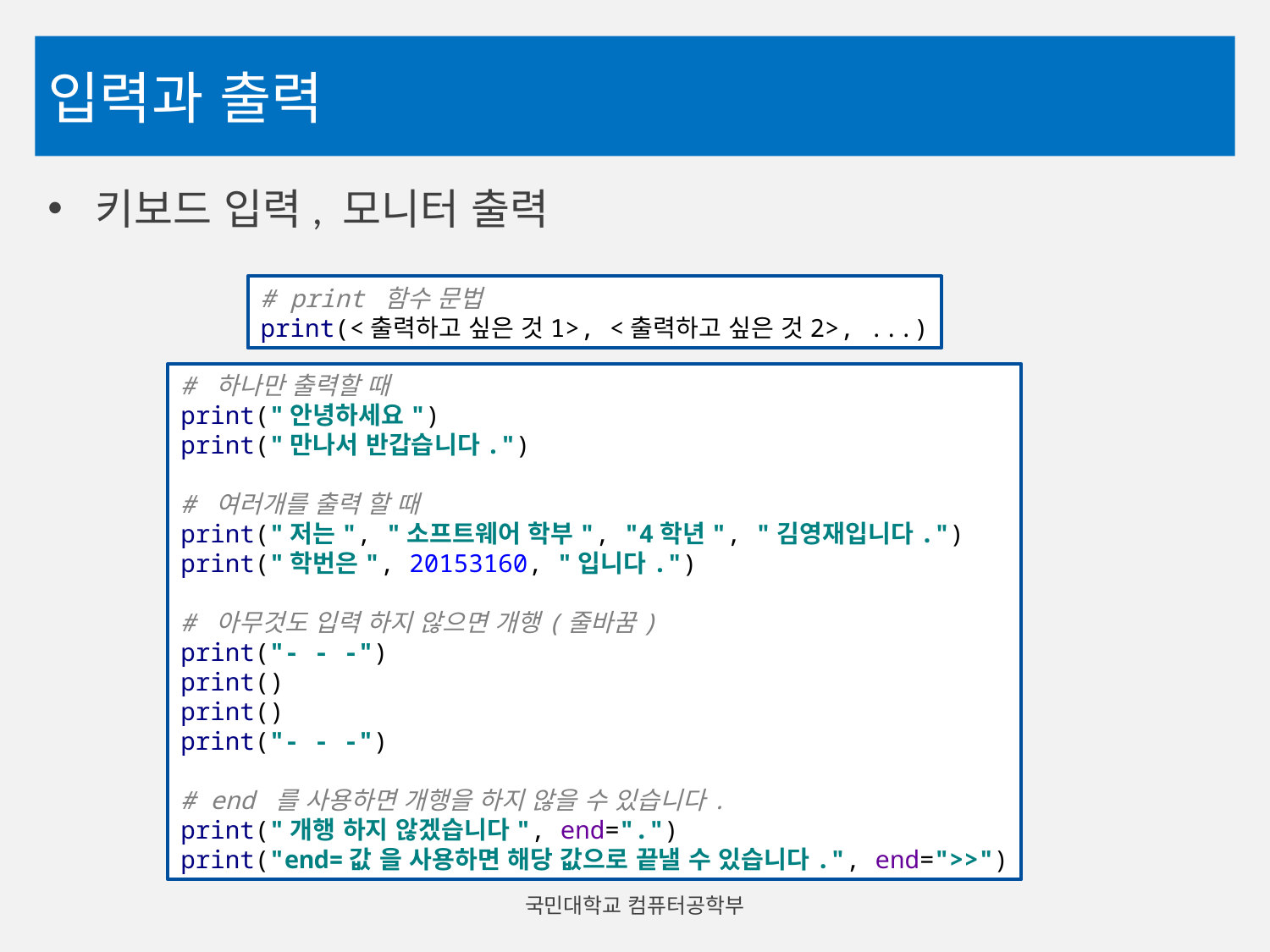

# 입력과 출력
키보드 입력, 모니터 출력
# print 함수 문법 print(<출력하고 싶은 것1>, <출력하고 싶은 것2>, ...)
# 하나만 출력할 때 print("안녕하세요") print("만나서 반갑습니다.") # 여러개를 출력 할 때 print("저는", "소프트웨어 학부", "4학년", "김영재입니다.") print("학번은", 20153160, "입니다.") # 아무것도 입력 하지 않으면 개행(줄바꿈) print("- - -") print() print() print("- - -") # end 를 사용하면 개행을 하지 않을 수 있습니다. print("개행 하지 않겠습니다", end=".") print("end=값 을 사용하면 해당 값으로 끝낼 수 있습니다.", end=">>")
국민대학교 컴퓨터공학부